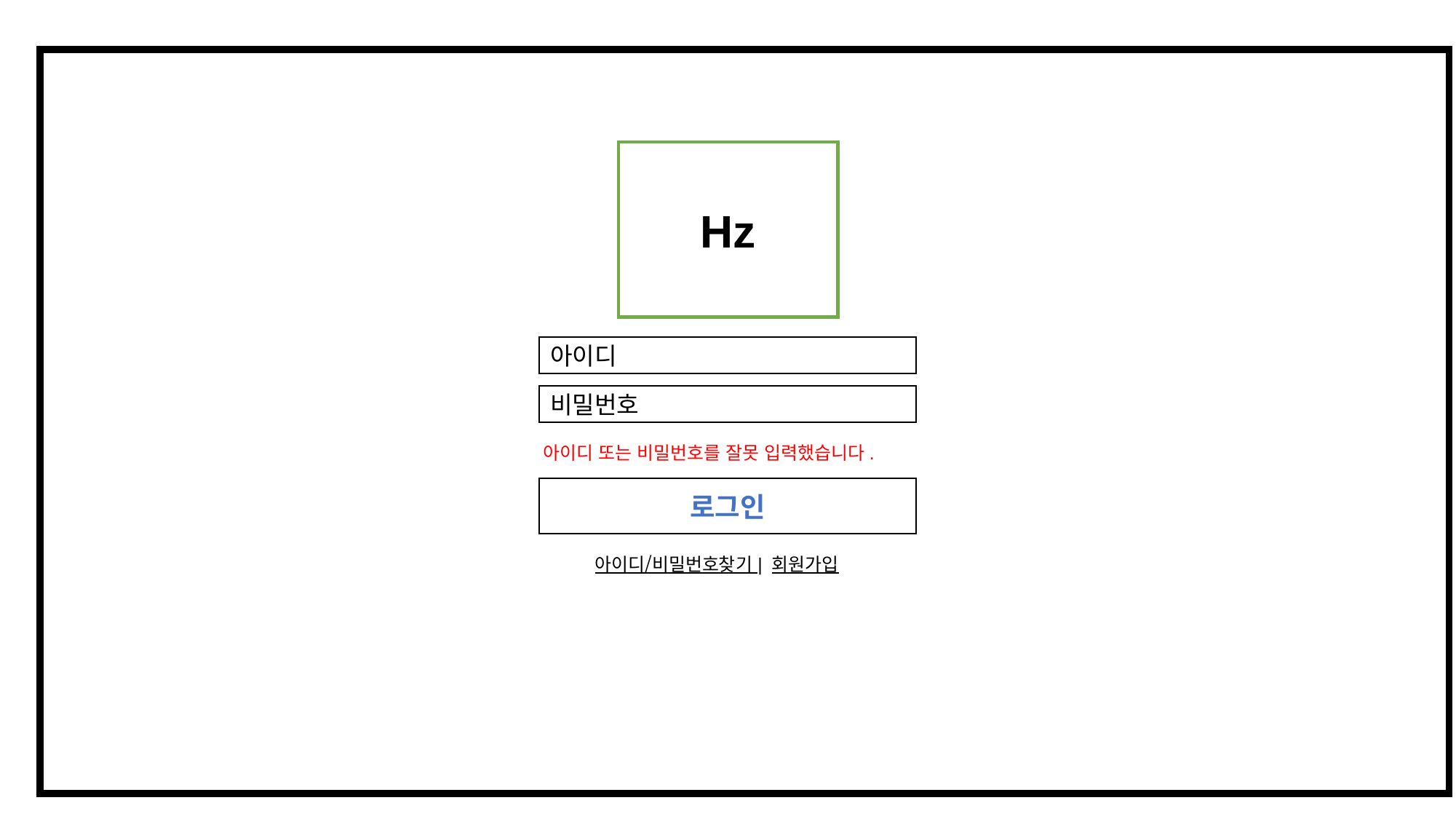

# 로그인 실패 시

Hz
아이디
비밀번호
아이디 또는 비밀번호를 잘못 입력했습니다.
로그인
아이디/비밀번호찾기 | 회원가입